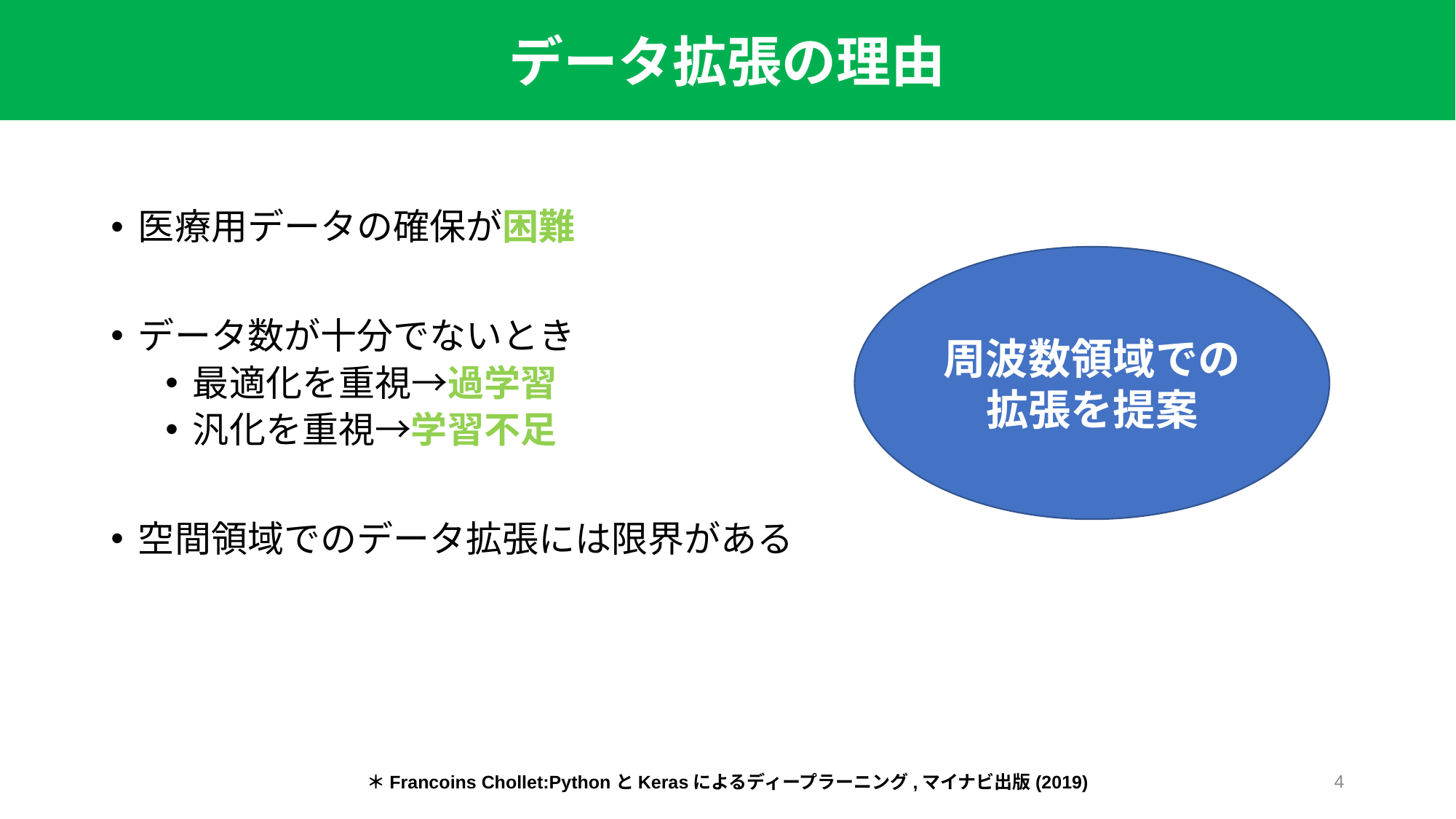

データ拡張の理由
医療用データの確保が困難

データ数が十分でないとき
最適化を重視→過学習
汎化を重視→学習不足

空間領域でのデータ拡張には限界がある

周波数領域での
拡張を提案
4
＊Francoins Chollet:PythonとKerasによるディープラーニング,マイナビ出版(2019)